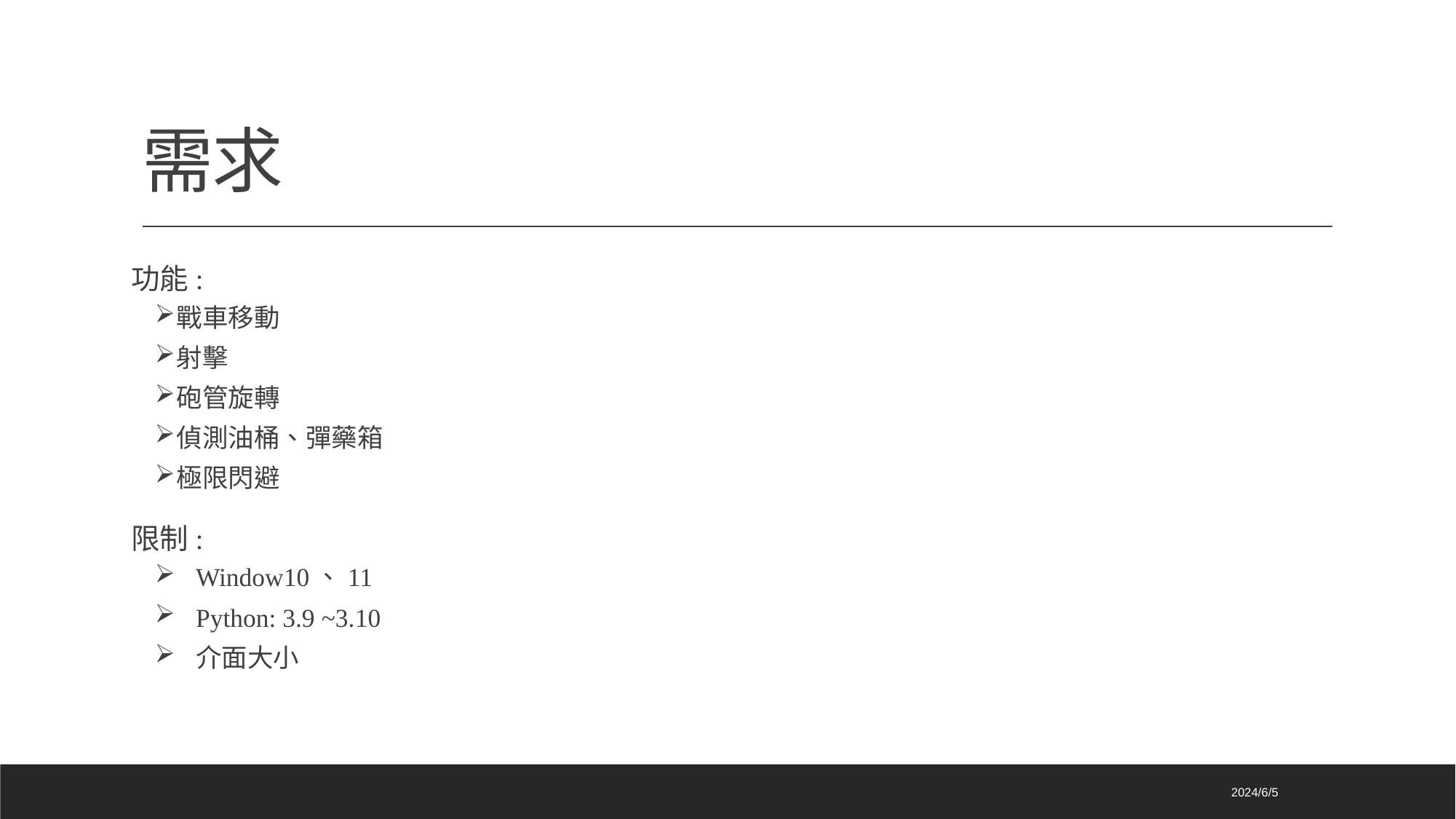

# 需求
功能:
戰車移動
射擊
砲管旋轉
偵測油桶、彈藥箱
極限閃避
限制:
Window10、11
Python: 3.9 ~3.10
介面大小

2024/6/5